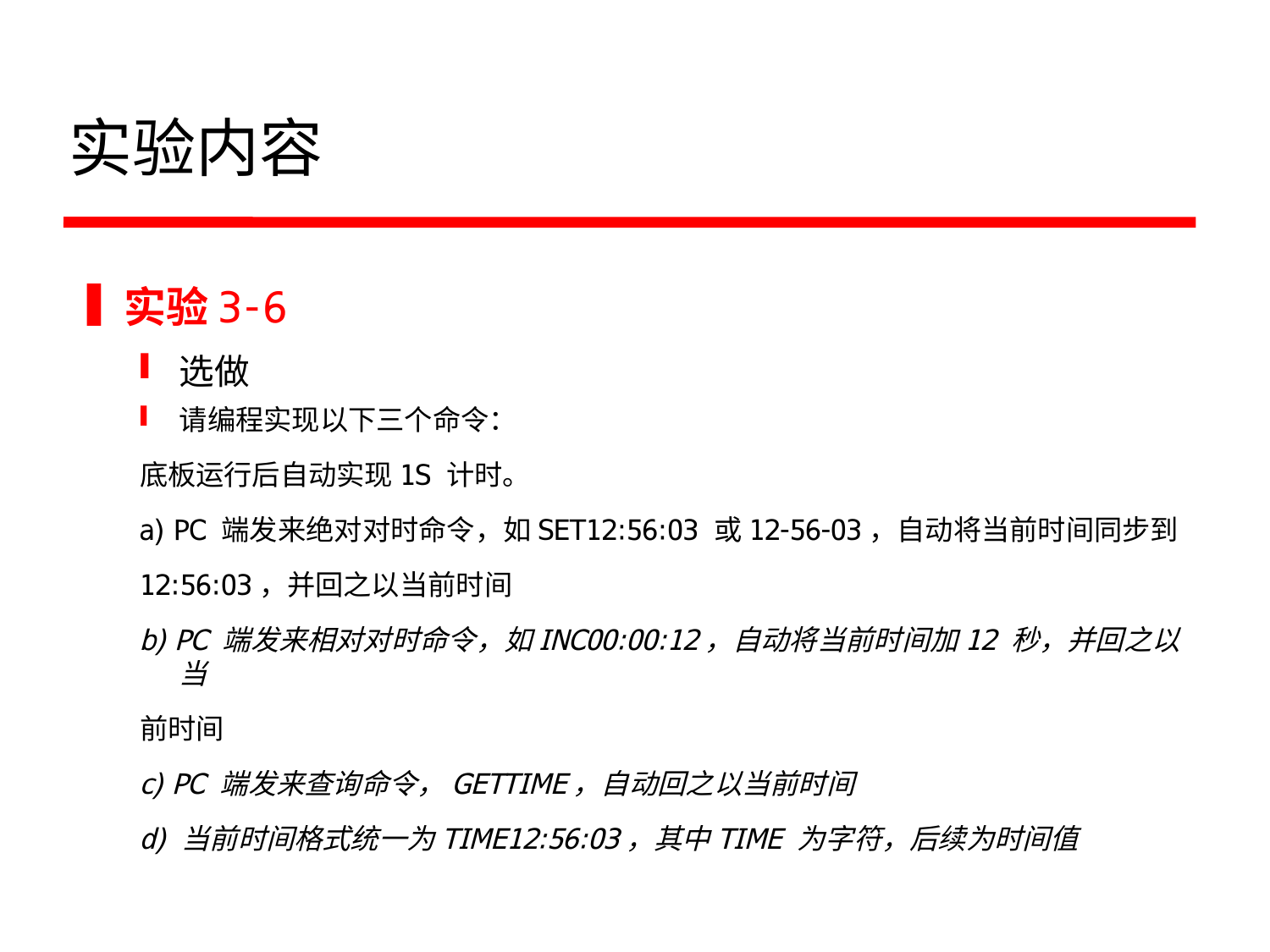

# 实验内容
实验3-6
选做
请编程实现以下三个命令：
底板运行后自动实现1S 计时。
a) PC 端发来绝对对时命令，如SET12:56:03 或12-56-03，自动将当前时间同步到
12:56:03，并回之以当前时间
b) PC 端发来相对对时命令，如INC00:00:12，自动将当前时间加12 秒，并回之以当
前时间
c) PC 端发来查询命令，GETTIME，自动回之以当前时间
d) 当前时间格式统一为TIME12:56:03，其中TIME 为字符，后续为时间值